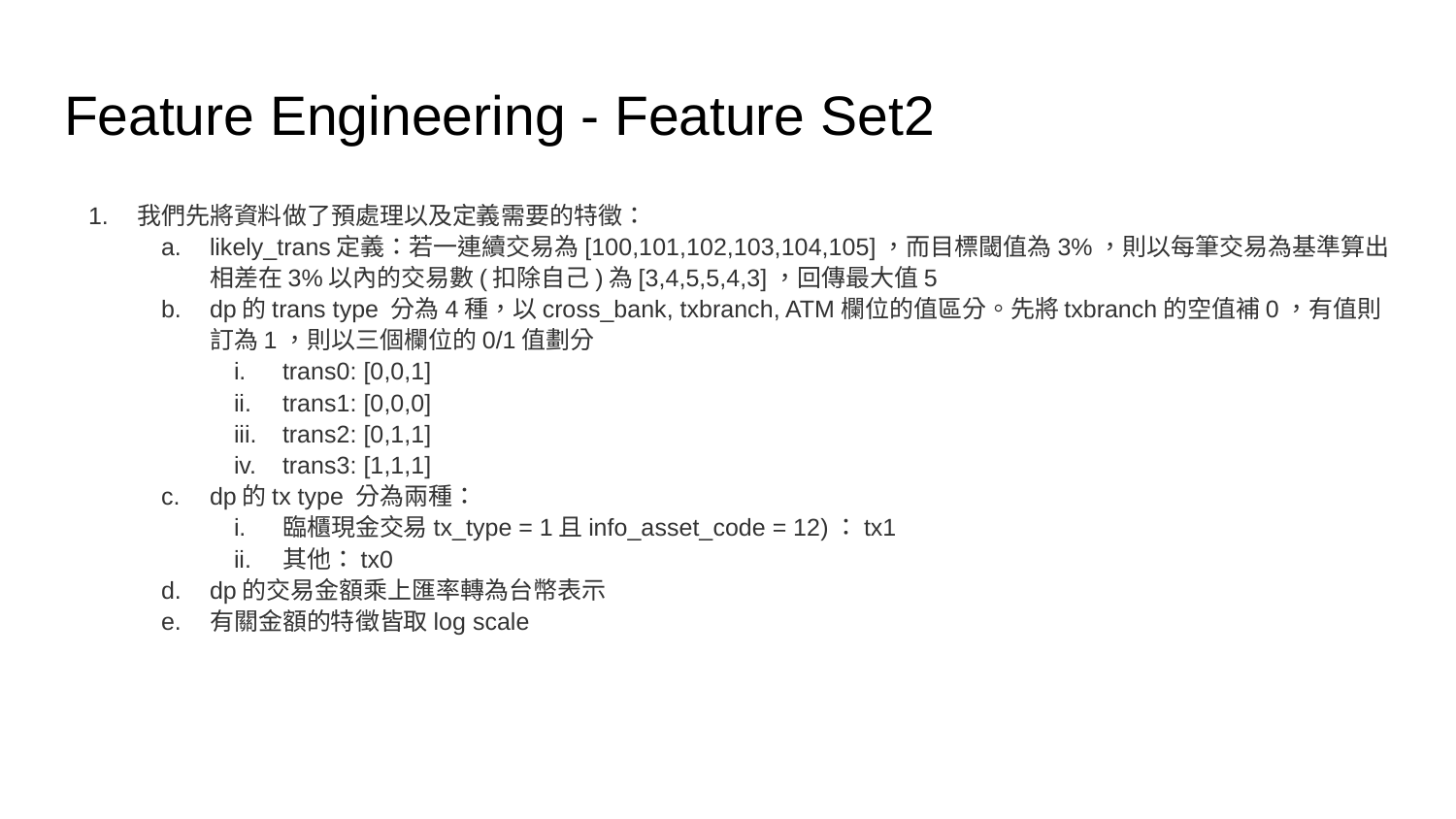

# Feature Engineering - Feature Set2
我們先將資料做了預處理以及定義需要的特徵：
likely_trans定義：若一連續交易為[100,101,102,103,104,105]，而目標閾值為3%，則以每筆交易為基準算出相差在3%以內的交易數(扣除自己)為[3,4,5,5,4,3]，回傳最大值5
dp的trans type 分為4種，以cross_bank, txbranch, ATM欄位的值區分。先將txbranch的空值補0，有值則訂為1，則以三個欄位的0/1值劃分
trans0: [0,0,1]
trans1: [0,0,0]
trans2: [0,1,1]
trans3: [1,1,1]
dp的tx type 分為兩種：
臨櫃現金交易tx_type = 1且info_asset_code = 12)：tx1
其他：tx0
dp的交易金額乘上匯率轉為台幣表示
有關金額的特徵皆取log scale